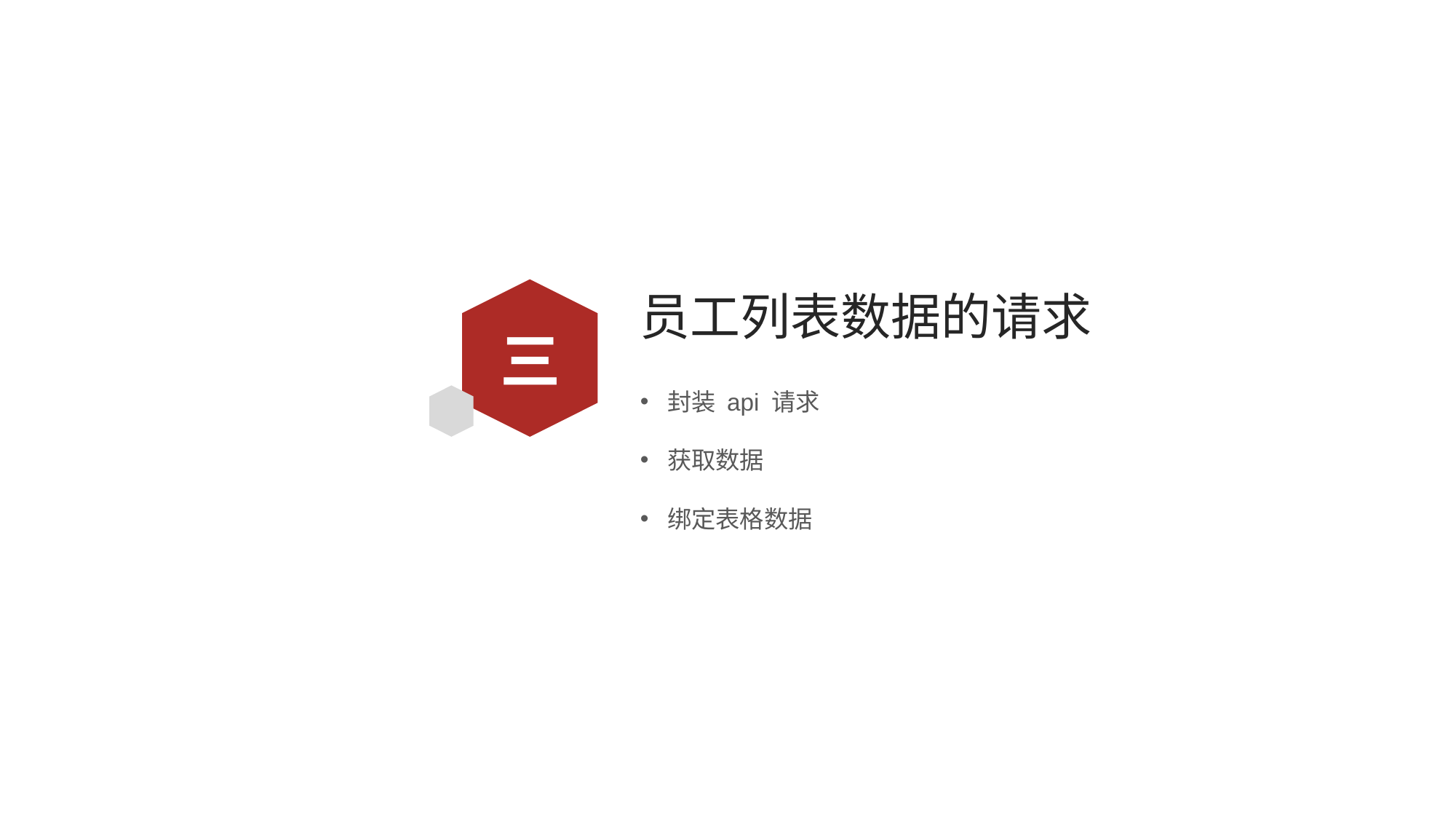

# 员工列表数据的请求
三
封装 api 请求
获取数据
绑定表格数据